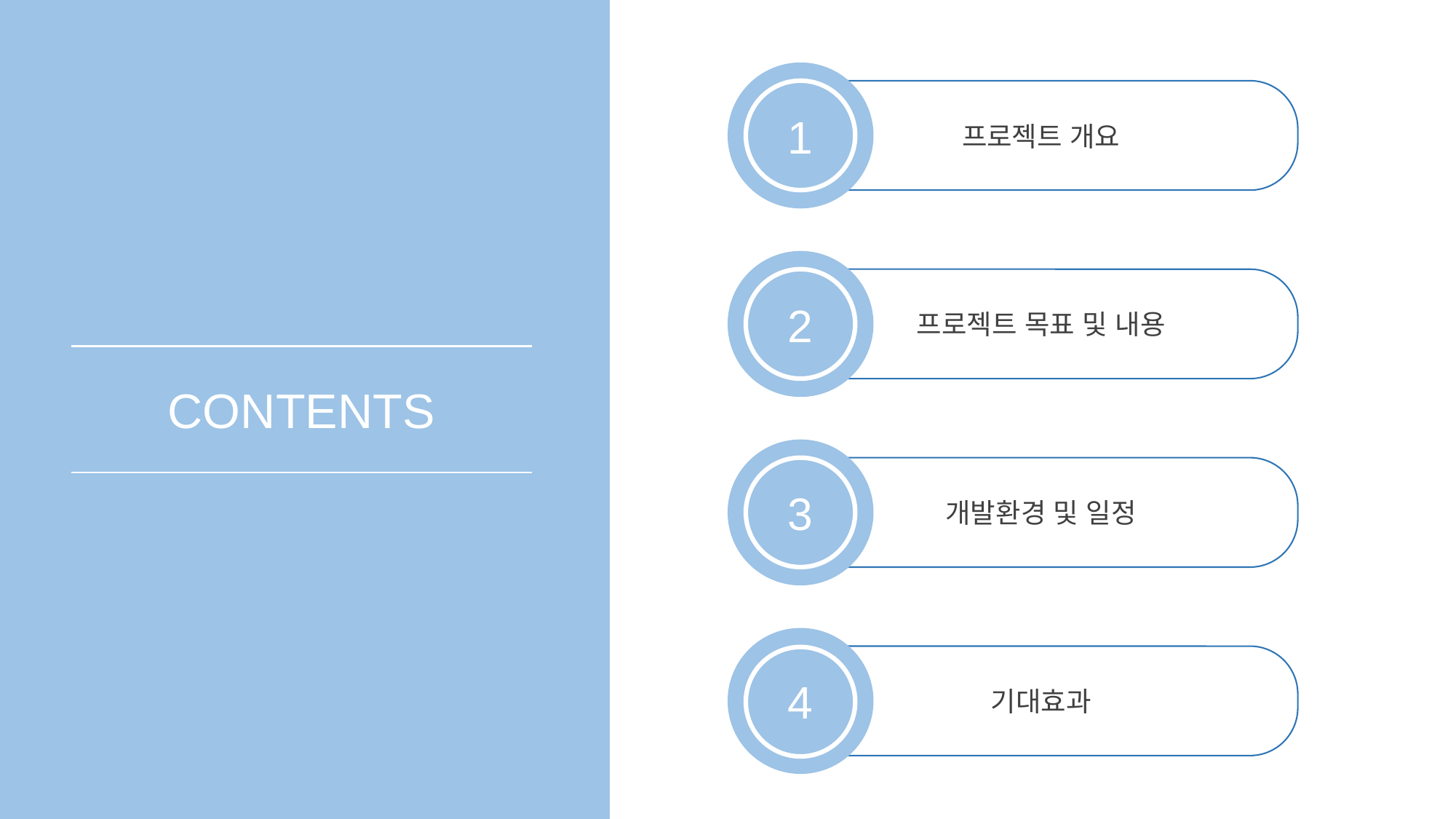

1
프로젝트 개요

2
프로젝트 목표 및 내용

CONTENTS
3
개발환경 및 일정

4
기대효과